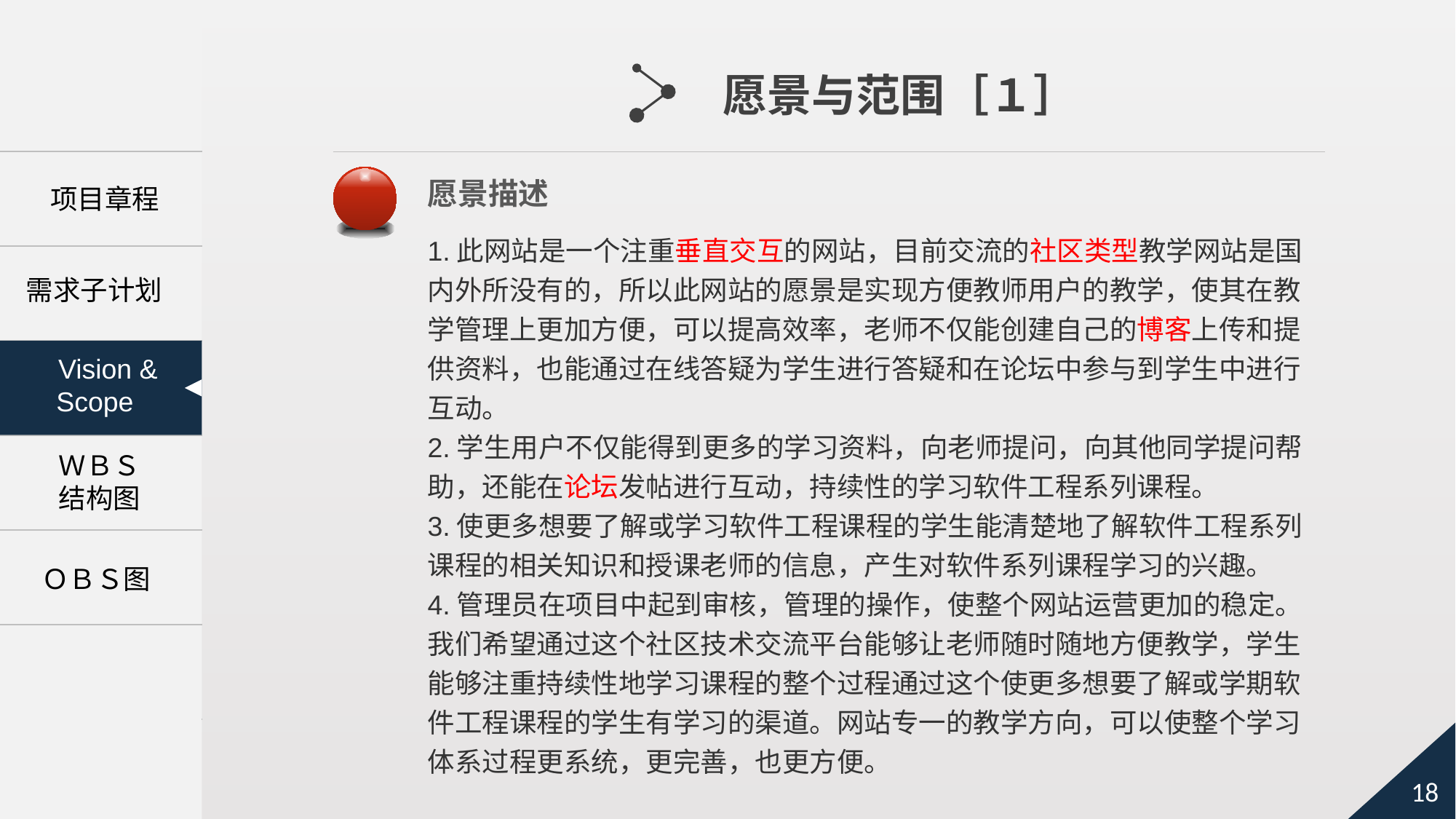

愿景与范围［１］

愿景描述
项目章程
1.此网站是一个注重垂直交互的网站，目前交流的社区类型教学网站是国内外所没有的，所以此网站的愿景是实现方便教师用户的教学，使其在教学管理上更加方便，可以提高效率，老师不仅能创建自己的博客上传和提供资料，也能通过在线答疑为学生进行答疑和在论坛中参与到学生中进行互动。
2.学生用户不仅能得到更多的学习资料，向老师提问，向其他同学提问帮助，还能在论坛发帖进行互动，持续性的学习软件工程系列课程。
3.使更多想要了解或学习软件工程课程的学生能清楚地了解软件工程系列课程的相关知识和授课老师的信息，产生对软件系列课程学习的兴趣。
4.管理员在项目中起到审核，管理的操作，使整个网站运营更加的稳定。
我们希望通过这个社区技术交流平台能够让老师随时随地方便教学，学生能够注重持续性地学习课程的整个过程通过这个使更多想要了解或学期软件工程课程的学生有学习的渠道。网站专一的教学方向，可以使整个学习体系过程更系统，更完善，也更方便。
　需求子计划
　Vision &
Scope
ＷＢＳ
结构图
　ＯＢＳ图